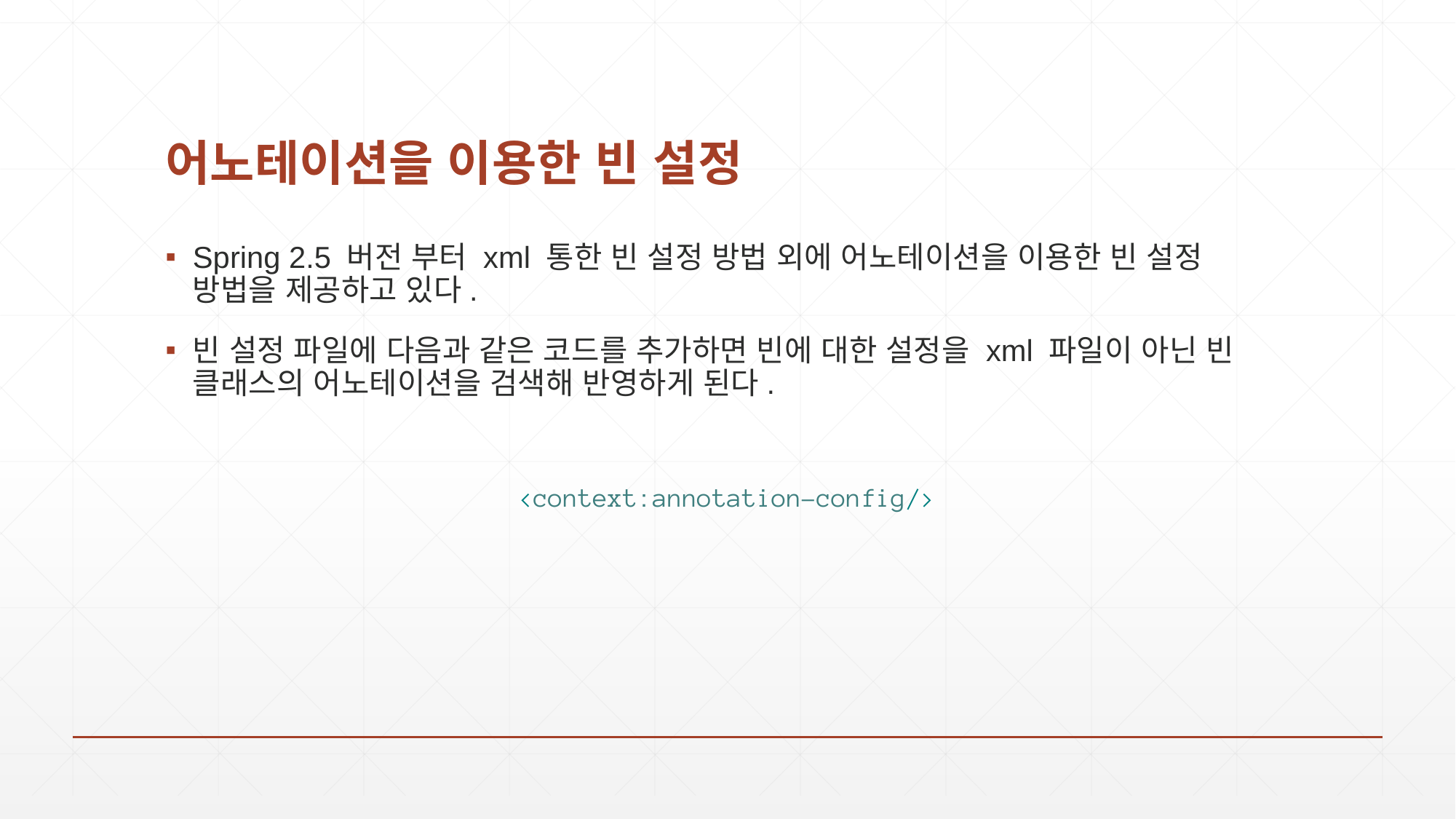

# 어노테이션을 이용한 빈 설정
Spring 2.5 버전 부터 xml 통한 빈 설정 방법 외에 어노테이션을 이용한 빈 설정 방법을 제공하고 있다.
빈 설정 파일에 다음과 같은 코드를 추가하면 빈에 대한 설정을 xml 파일이 아닌 빈 클래스의 어노테이션을 검색해 반영하게 된다.

<context:annotation-config/>